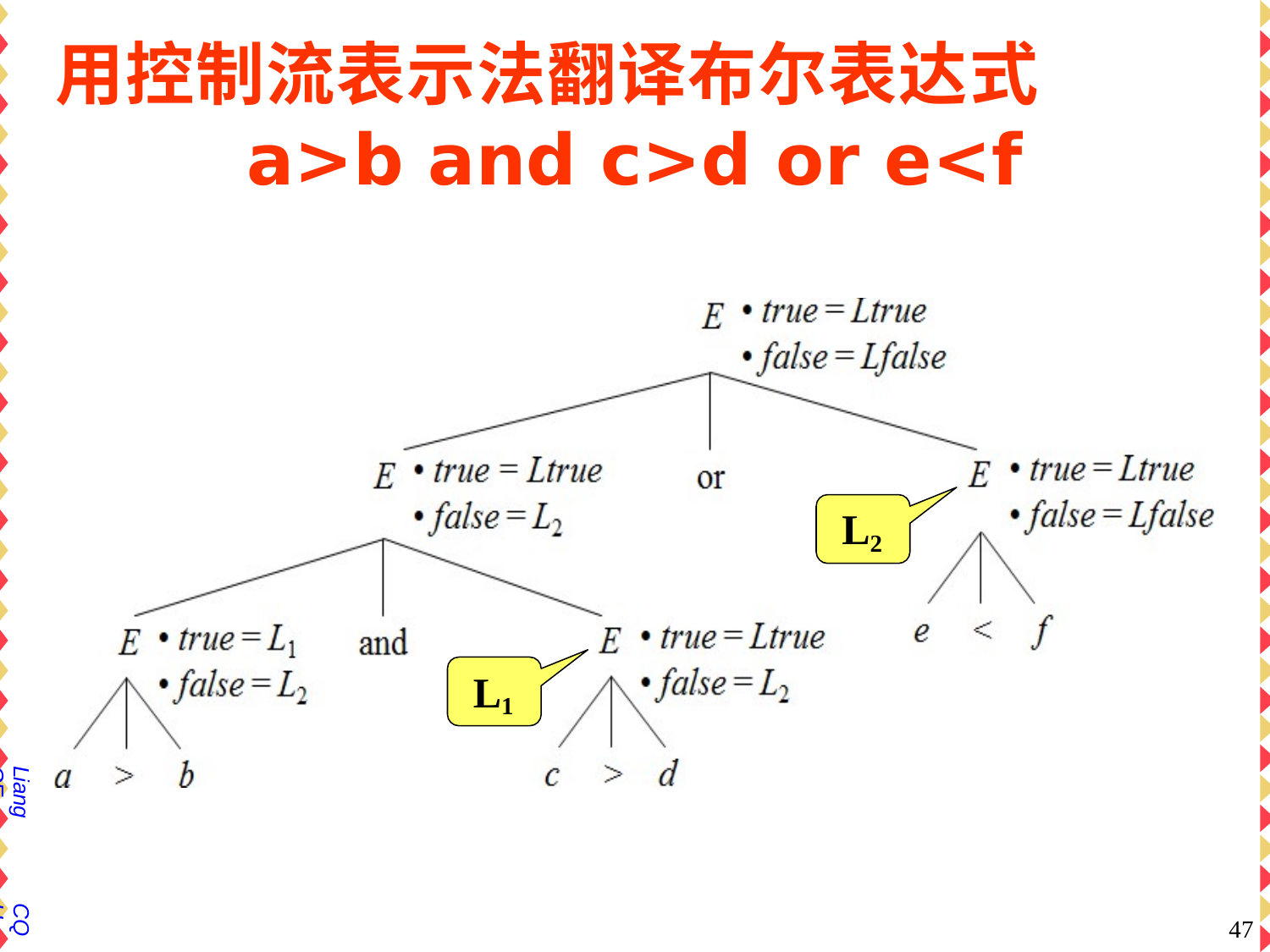

# 用控制流表示法翻译布尔表达式
a>b and c>d or e<f

L2

L1
Liang GE
CQU
47